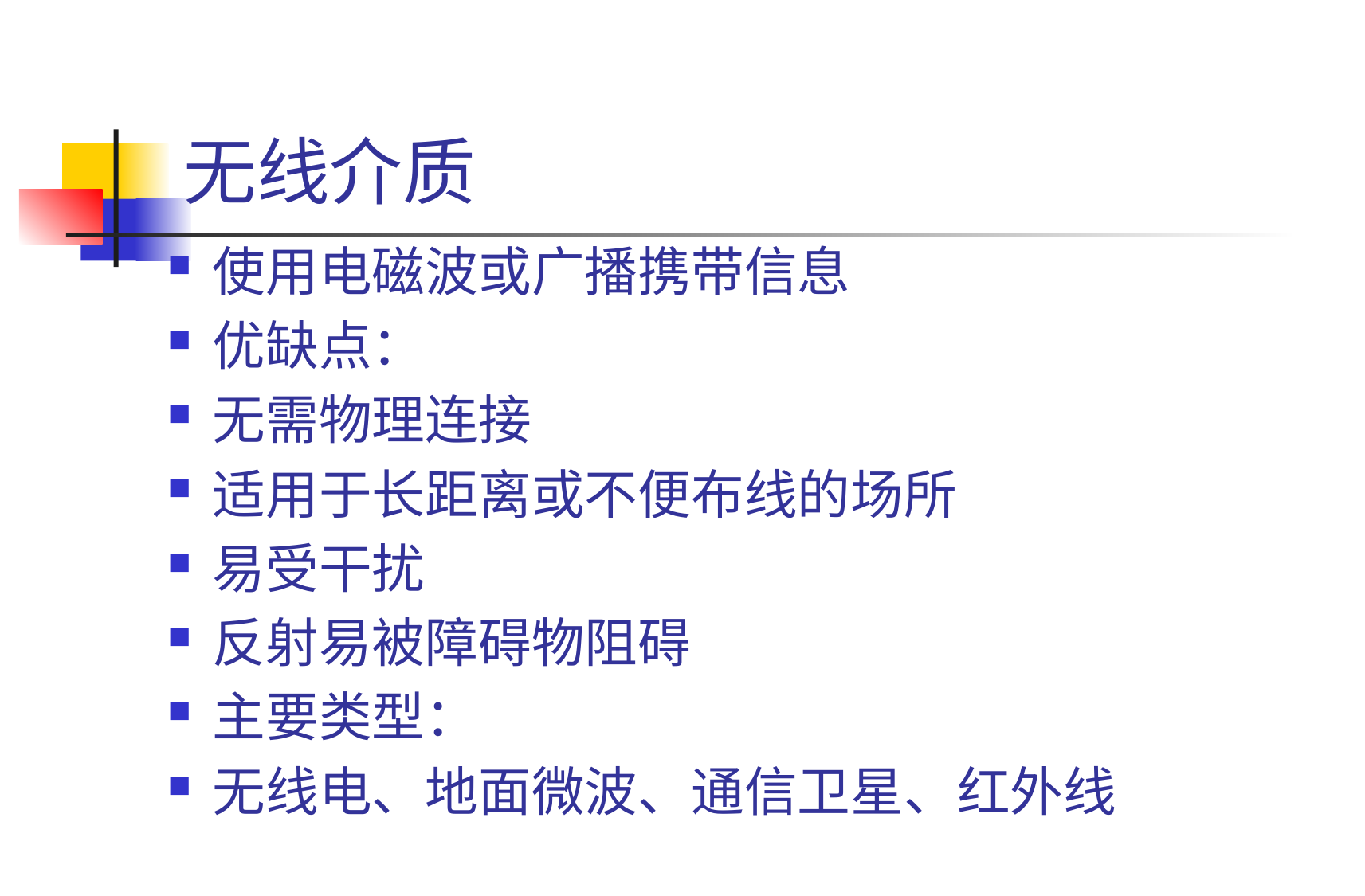

# 无线介质
使用电磁波或广播携带信息
优缺点：
无需物理连接
适用于长距离或不便布线的场所
易受干扰
反射易被障碍物阻碍
主要类型：
无线电、地面微波、通信卫星、红外线